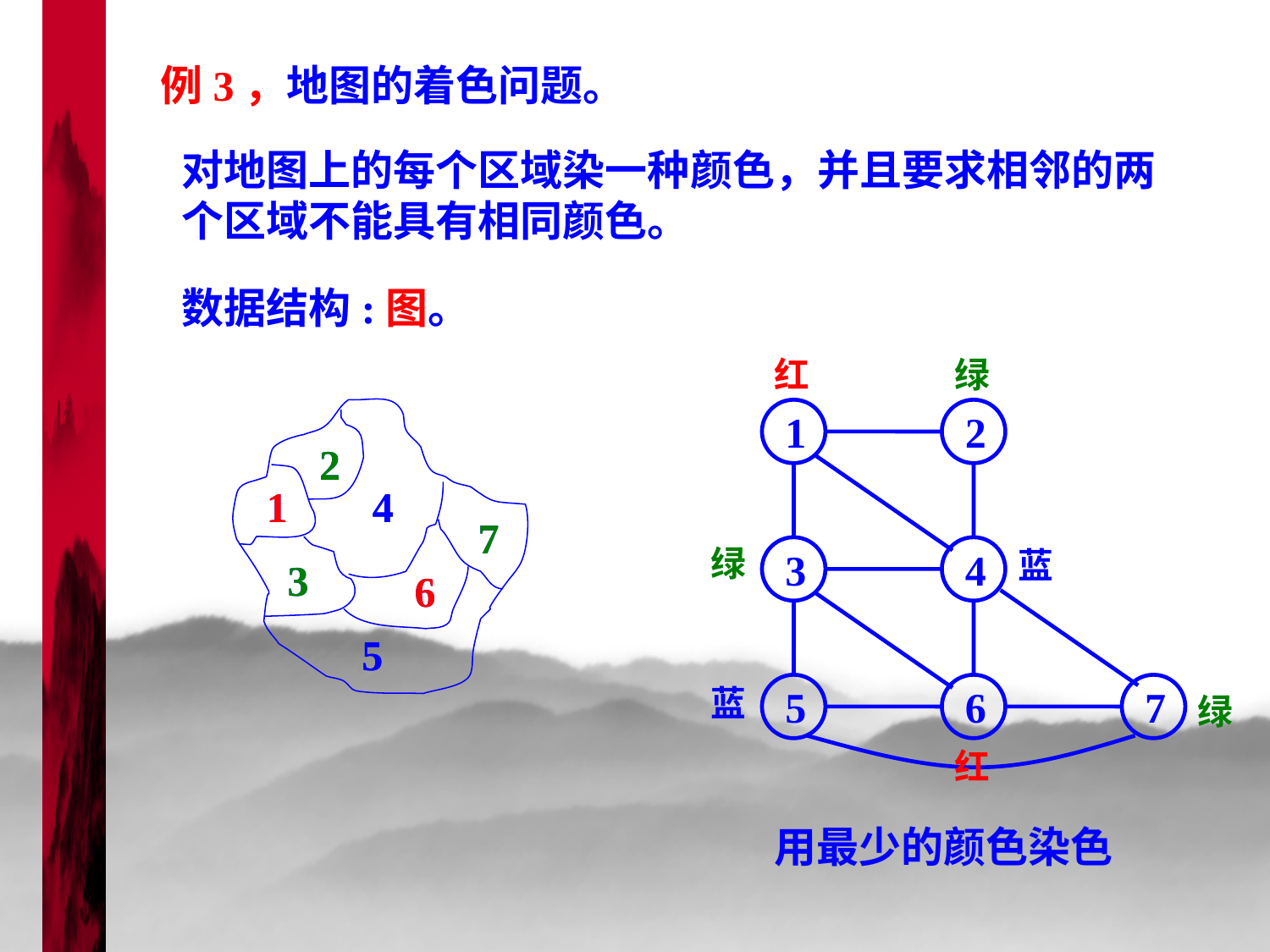

例3，地图的着色问题。
对地图上的每个区域染一种颜色，并且要求相邻的两个区域不能具有相同颜色。
数据结构:图。
红
绿

2

1
4

7

3
6

5

1

2

3

4

5

6

7

2
1
4
7
3
6
5
绿
蓝
蓝
绿
红
用最少的颜色染色